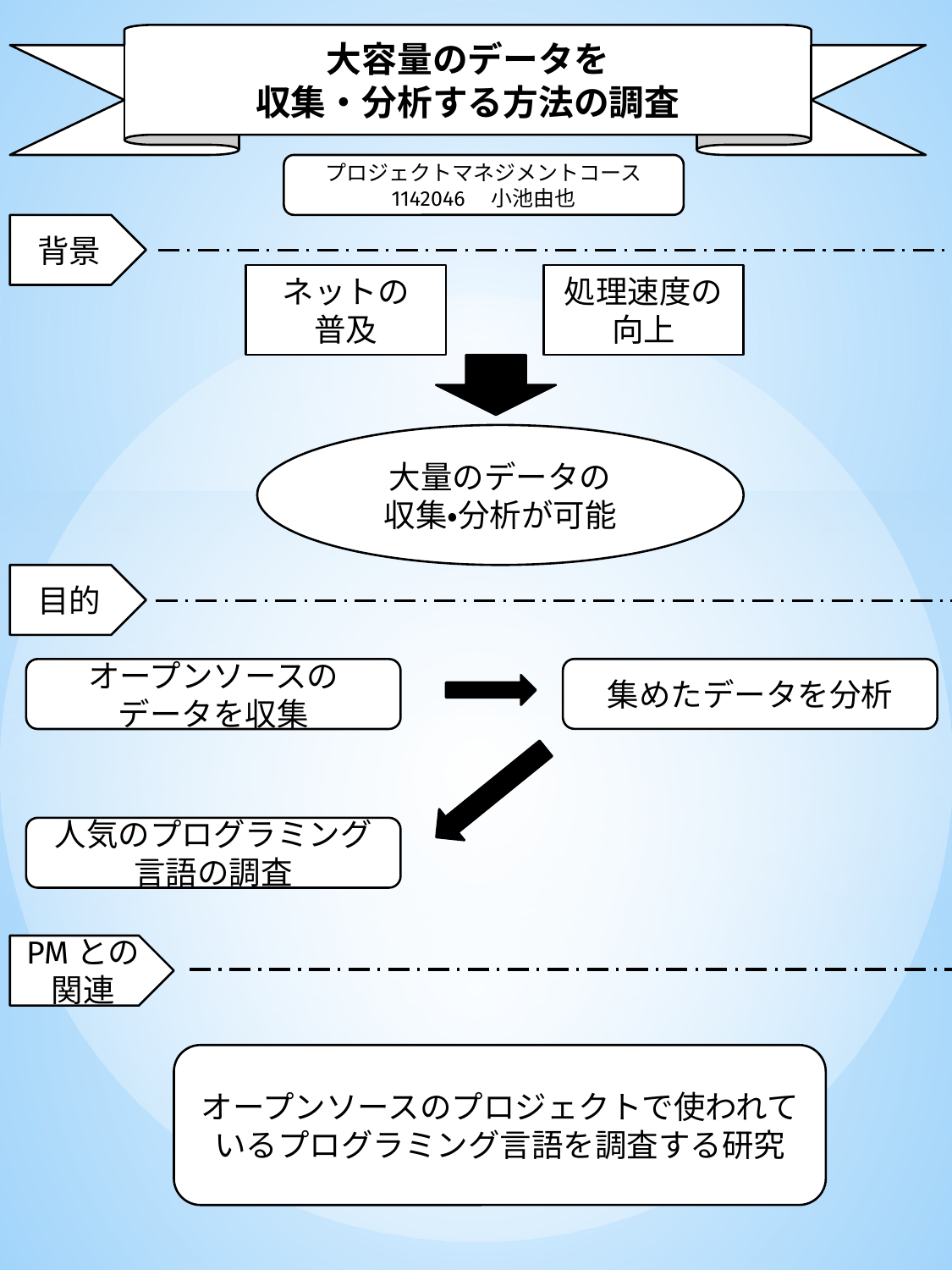

大容量のデータを
収集・分析する方法の調査
プロジェクトマネジメントコース
1142046　小池由也
背景
ネットの
普及
処理速度の向上

大量のデータの
収集・分析が可能
目的
集めたデータを分析
オープンソースの
データを収集

人気のプログラミング言語の調査
PMとの関連
オープンソースのプロジェクトで使われているプログラミング言語を調査する研究